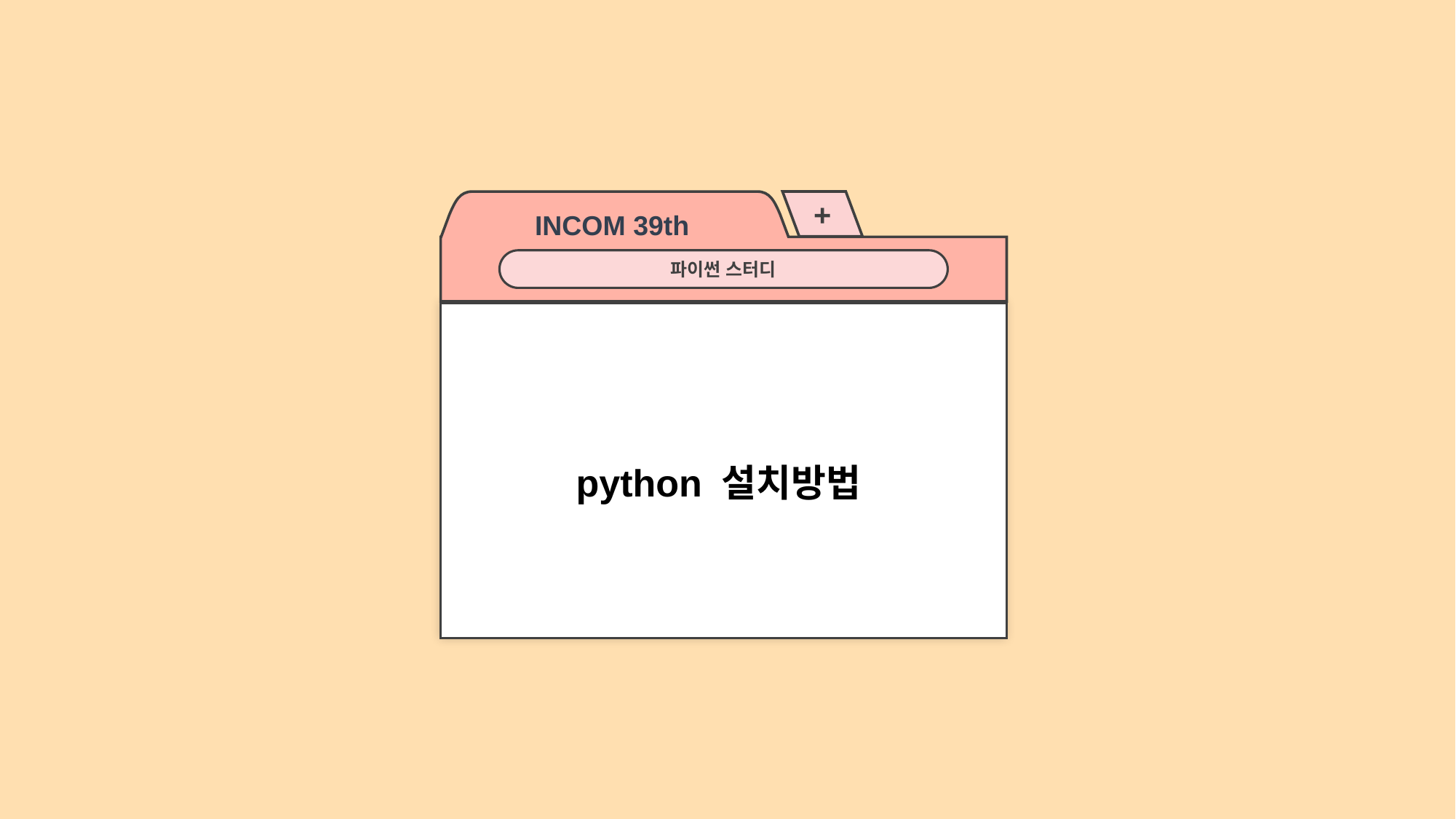

INCOM 39th
+

파이썬 스터디
python 설치방법